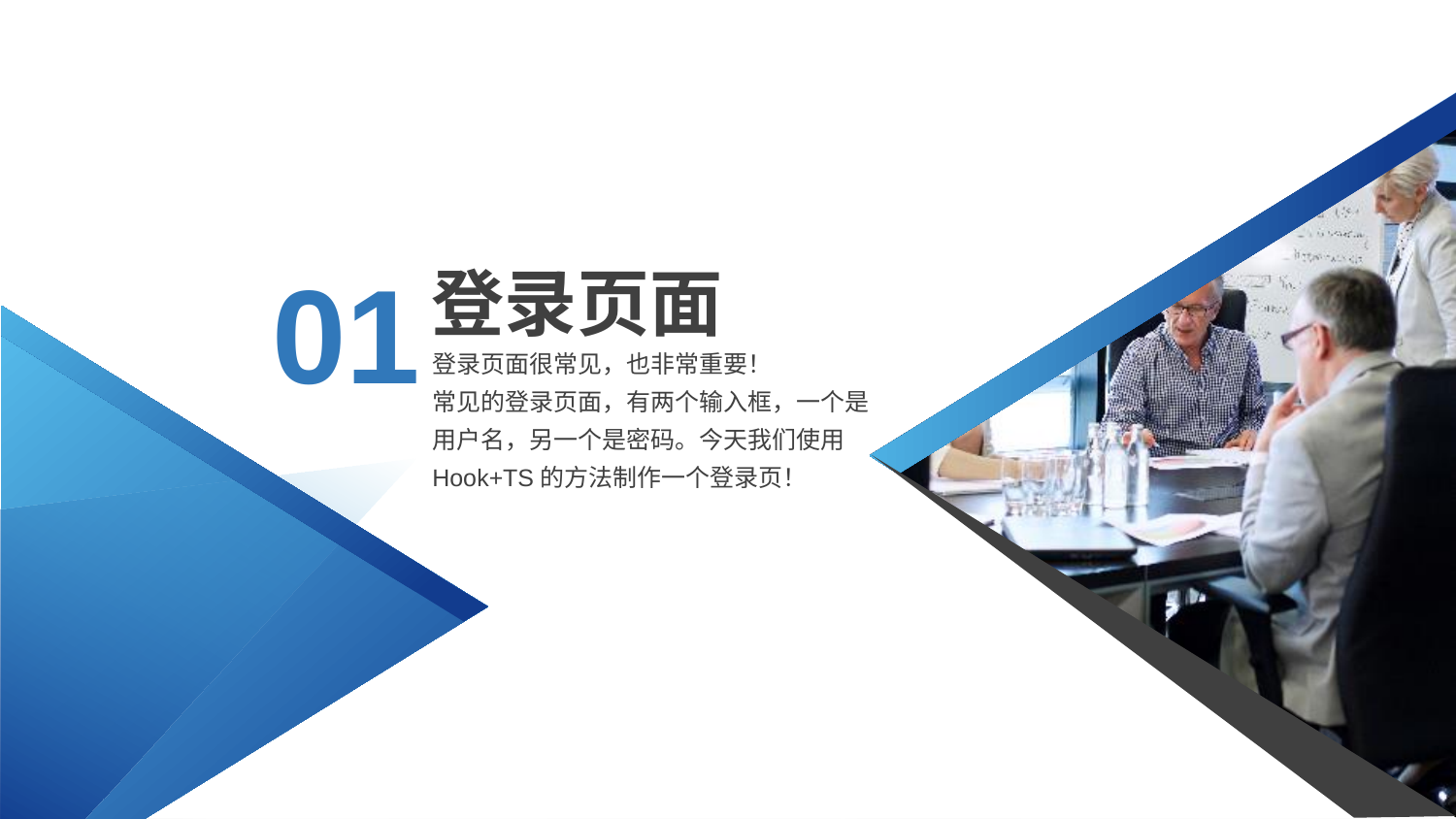

01
登录页面

登录页面很常见，也非常重要！
常见的登录页面，有两个输入框，一个是
用户名，另一个是密码。今天我们使用Hook+TS的方法制作一个登录页！